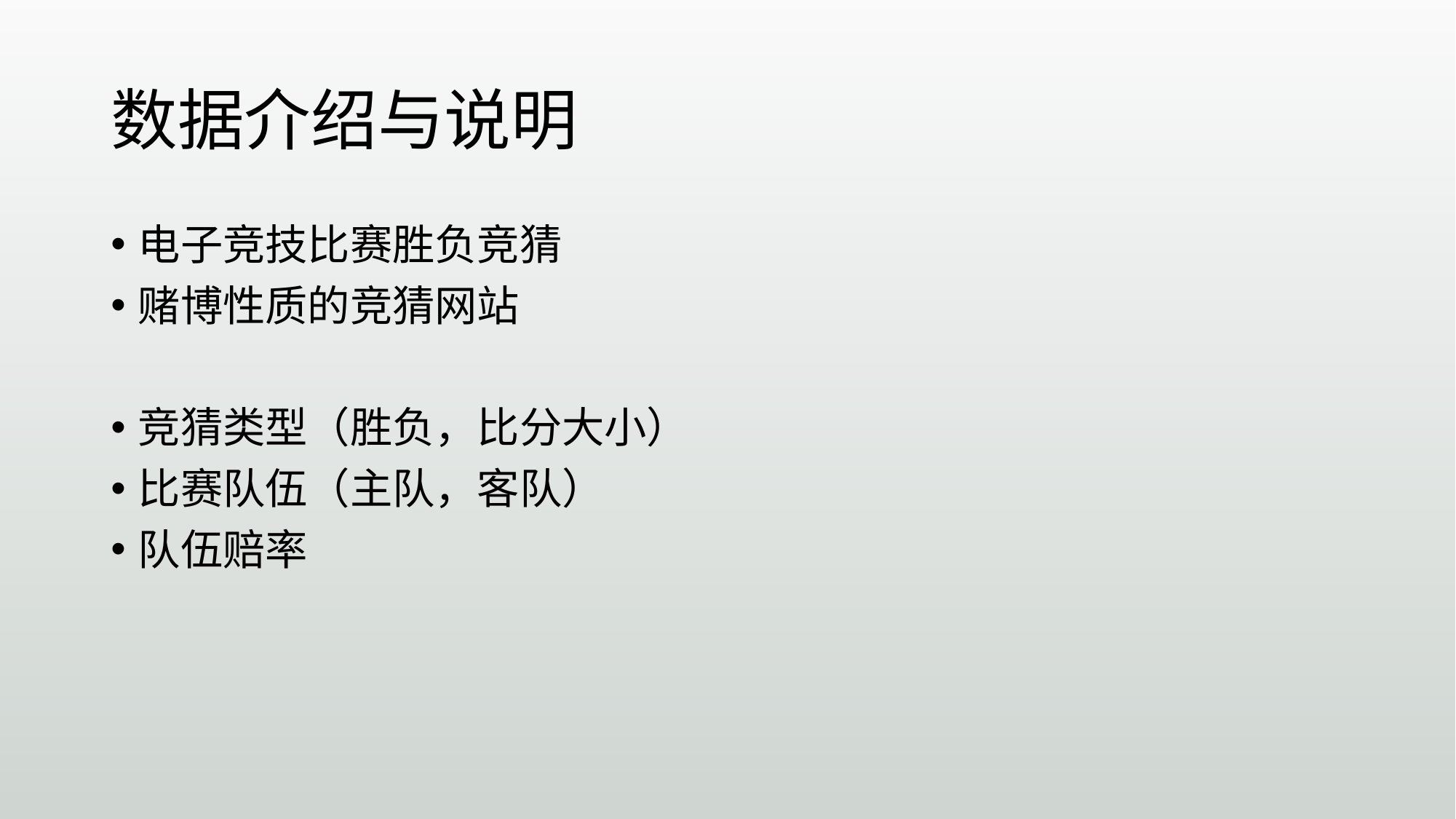

# 数据介绍与说明
电子竞技比赛胜负竞猜
赌博性质的竞猜网站

竞猜类型（胜负，比分大小）
比赛队伍（主队，客队）
队伍赔率